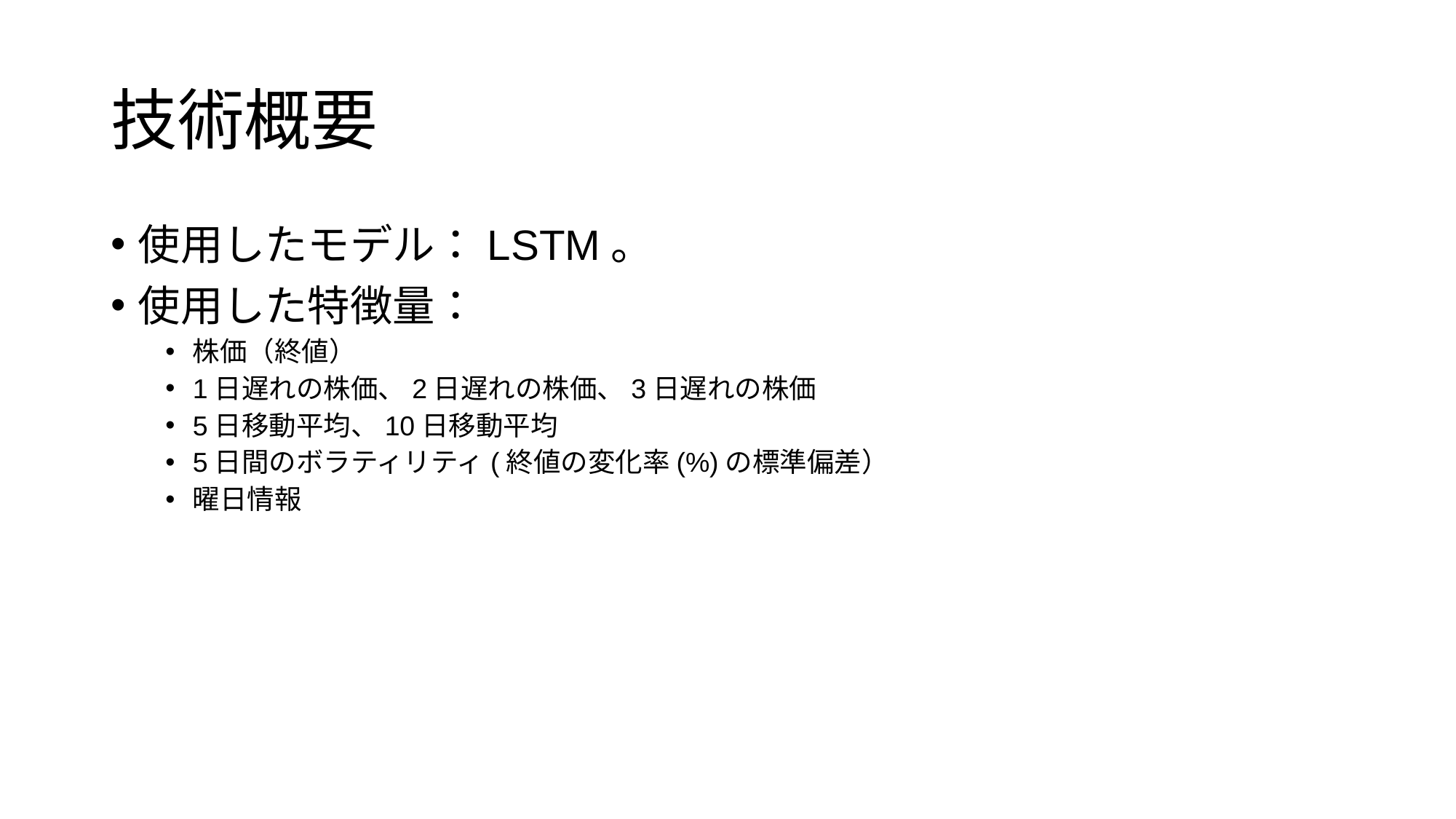

# 技術概要
使用したモデル：LSTM。
使用した特徴量：
株価（終値）
1日遅れの株価、2日遅れの株価、3日遅れの株価
5日移動平均、10日移動平均
5日間のボラティリティ(終値の変化率(%)の標準偏差）
曜日情報